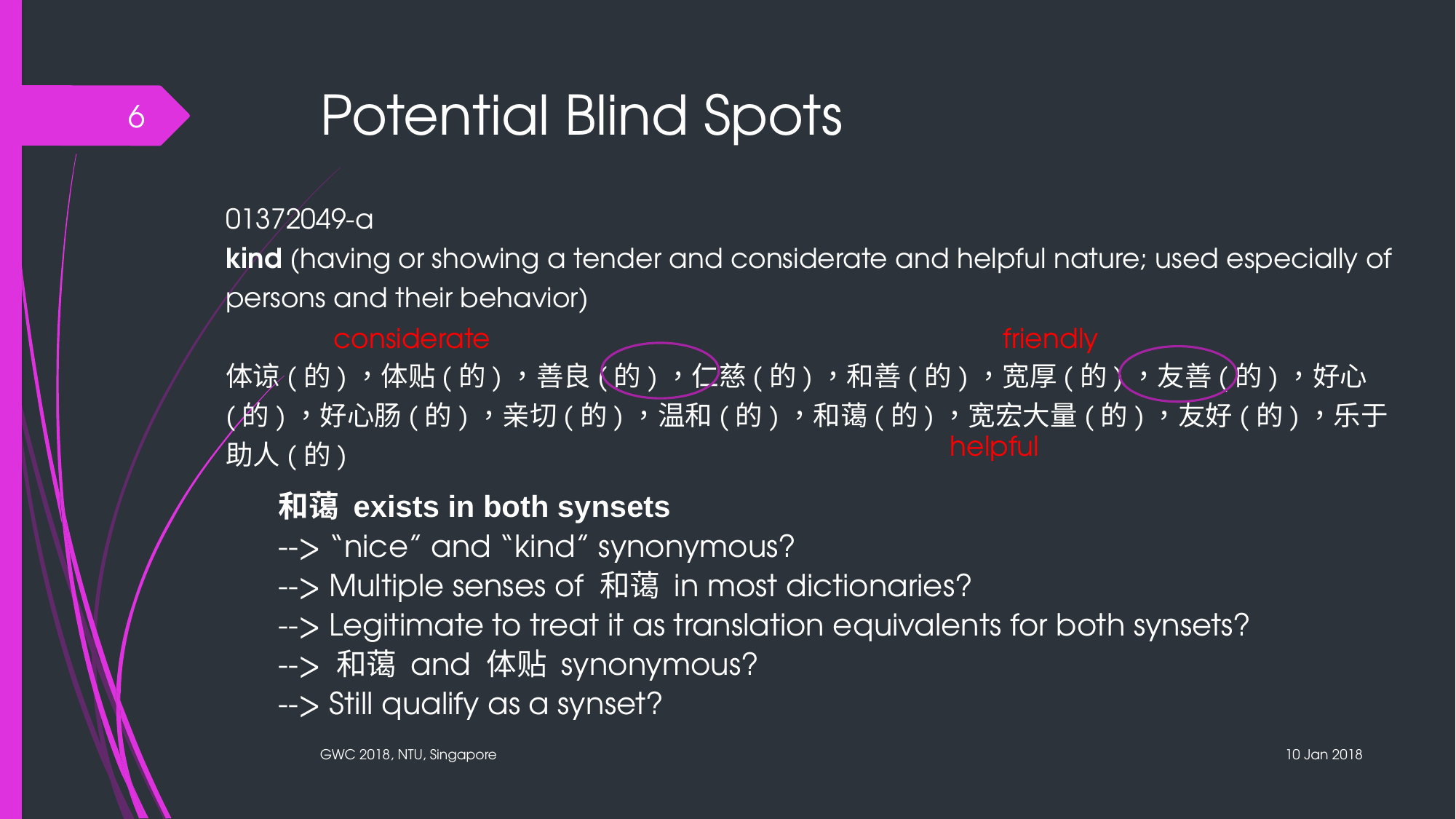

# Potential Blind Spots
6
01372049-a
kind (having or showing a tender and considerate and helpful nature; used especially of persons and their behavior)

体谅(的)，体贴(的)，善良(的)，仁慈(的)，和善(的)，宽厚(的)，友善(的)，好心(的)，好心肠(的)，亲切(的)，温和(的)，和蔼(的)，宽宏大量(的)，友好(的)，乐于助人(的)
considerate
friendly

helpful
和蔼 exists in both synsets
--> “nice” and “kind” synonymous?
--> Multiple senses of 和蔼 in most dictionaries?
--> Legitimate to treat it as translation equivalents for both synsets?
--> 和蔼 and 体贴 synonymous?
--> Still qualify as a synset?
10 Jan 2018
GWC 2018, NTU, Singapore